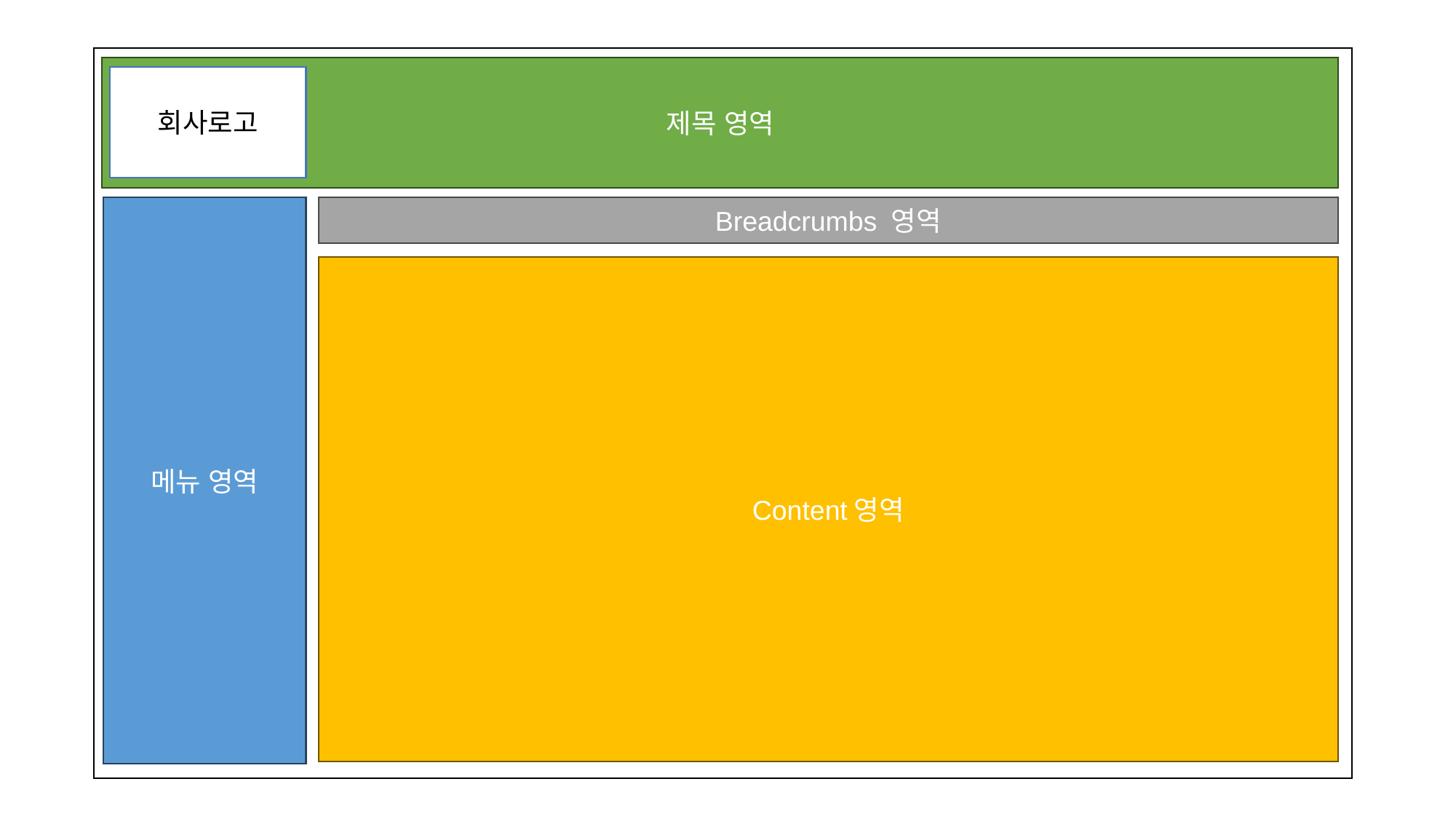

제목 영역
회사로고
메뉴 영역
Breadcrumbs 영역
Content영역